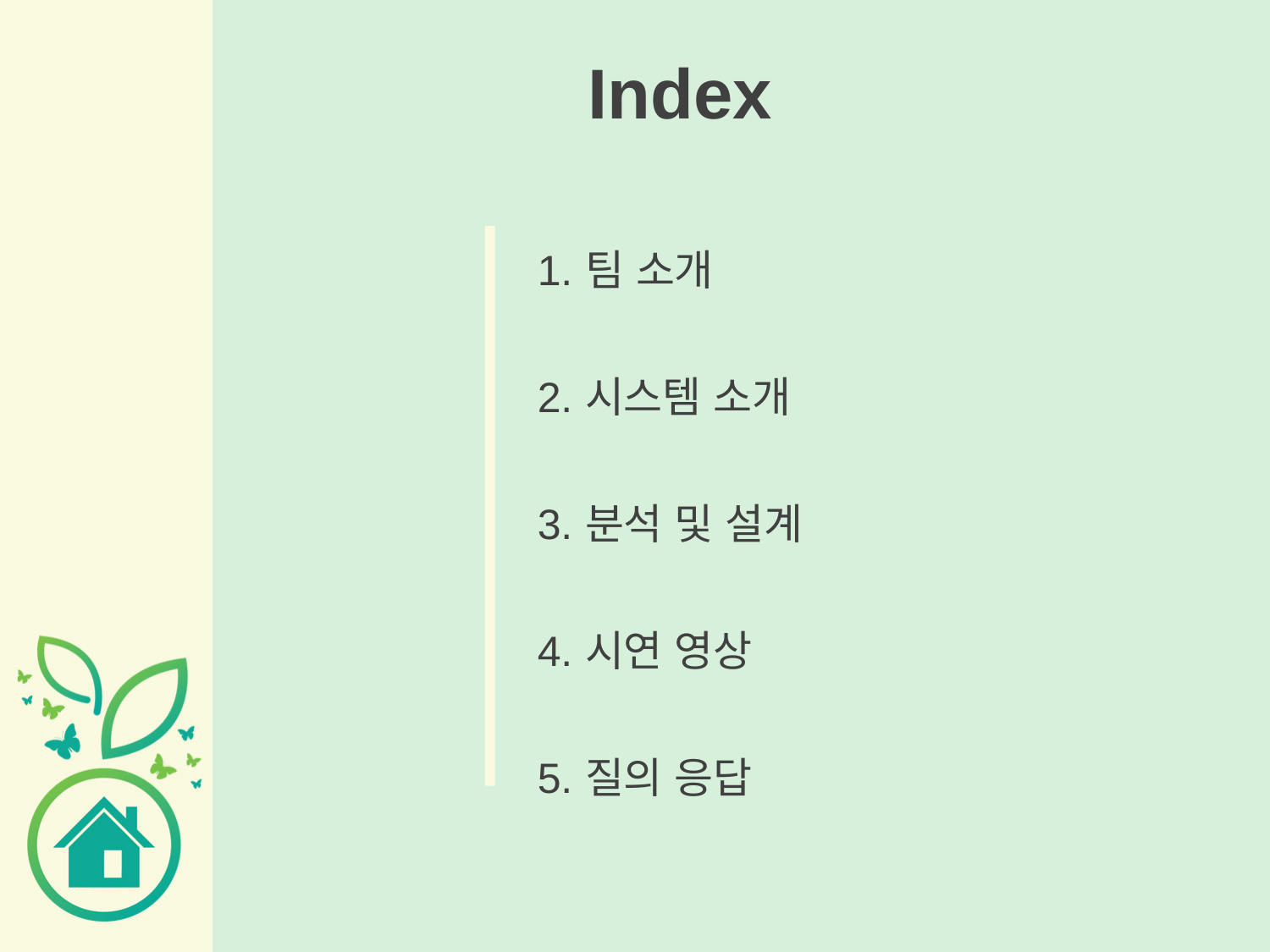

# Index
팀 소개
시스템 소개
분석 및 설계
시연 영상
질의 응답